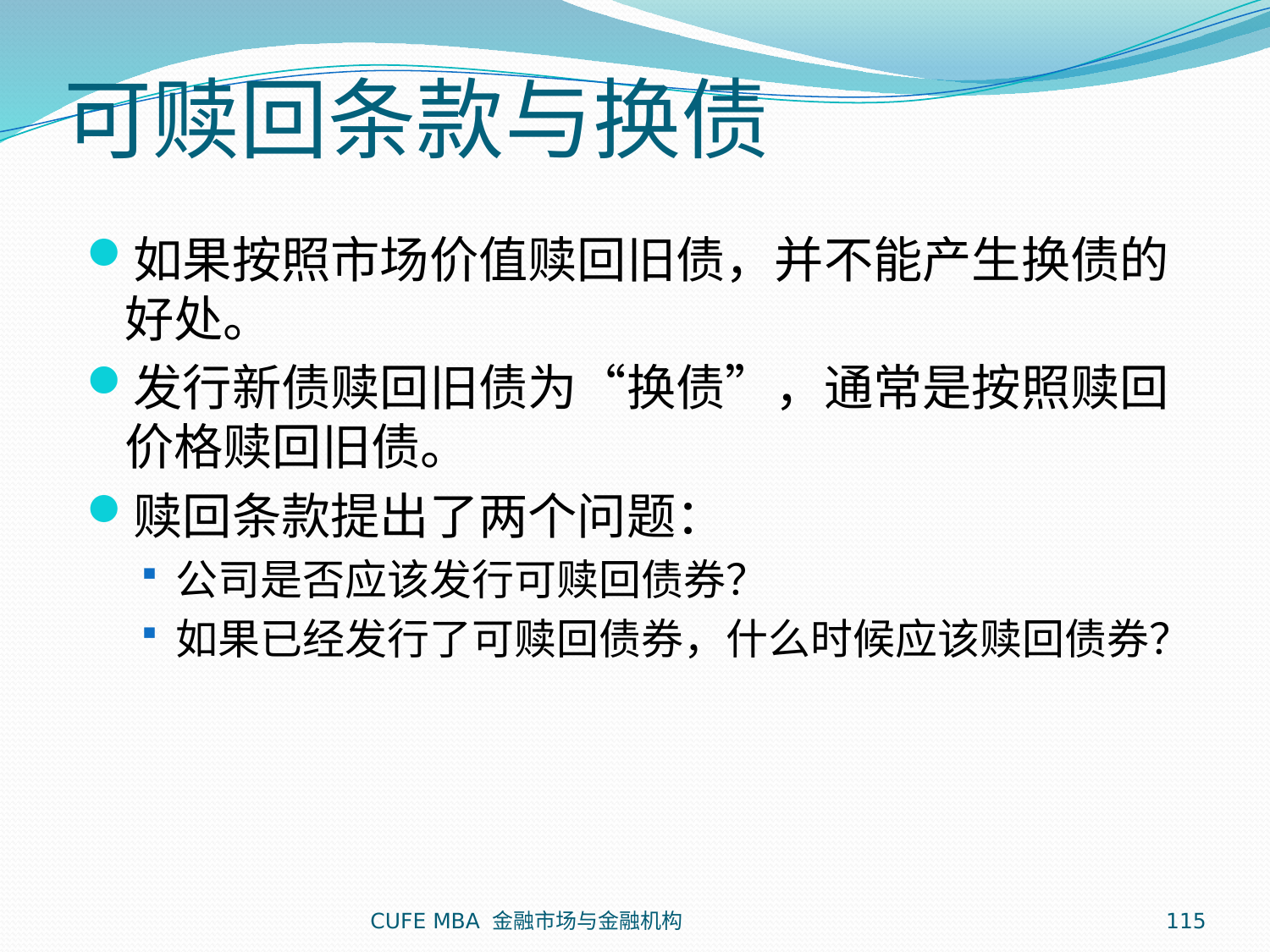

# 可赎回条款与换债
如果按照市场价值赎回旧债，并不能产生换债的好处。
发行新债赎回旧债为“换债”，通常是按照赎回价格赎回旧债。
赎回条款提出了两个问题：
公司是否应该发行可赎回债券？
如果已经发行了可赎回债券，什么时候应该赎回债券？
CUFE MBA 金融市场与金融机构
115